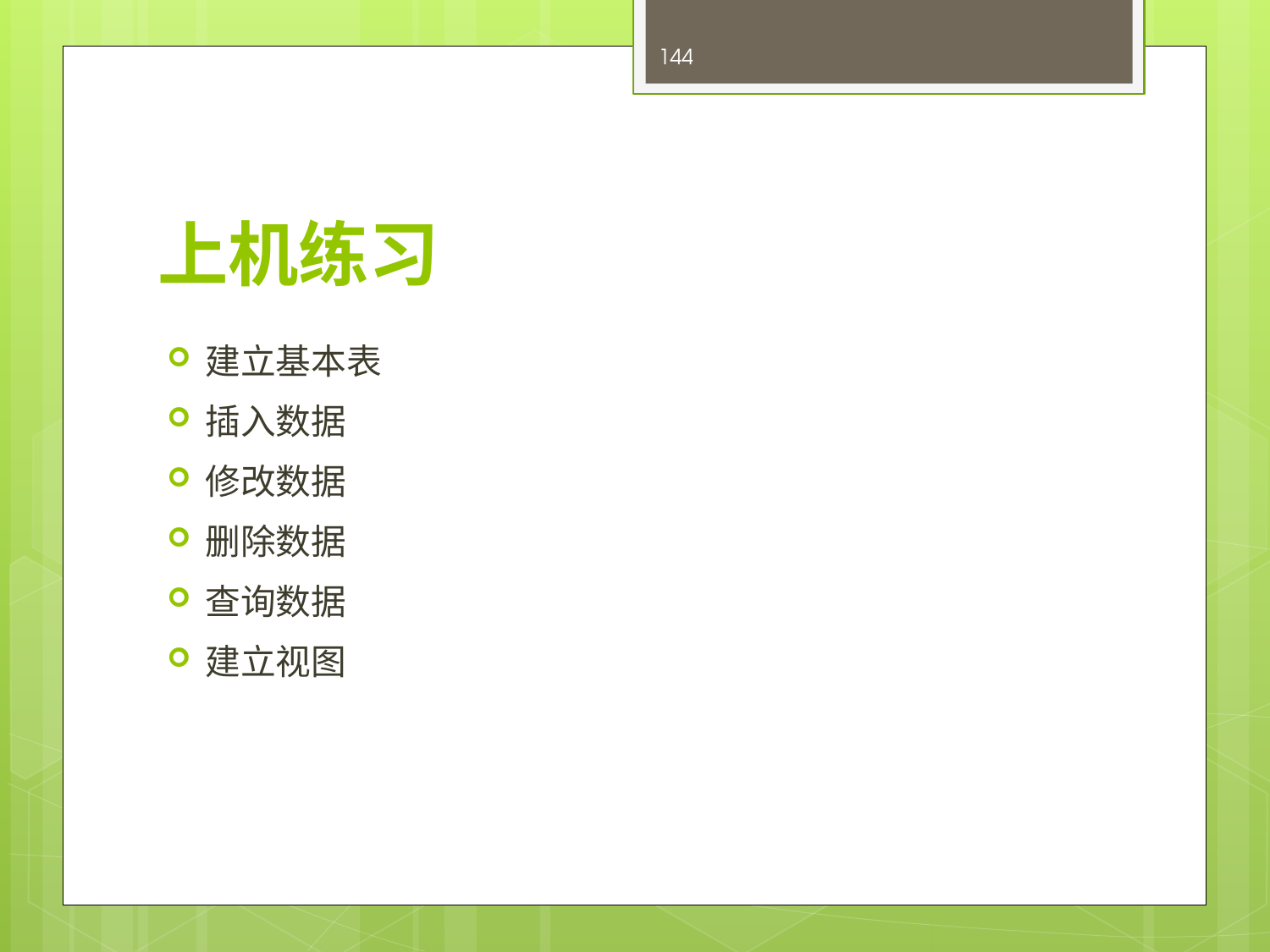

144
# 上机练习
建立基本表
插入数据
修改数据
删除数据
查询数据
建立视图